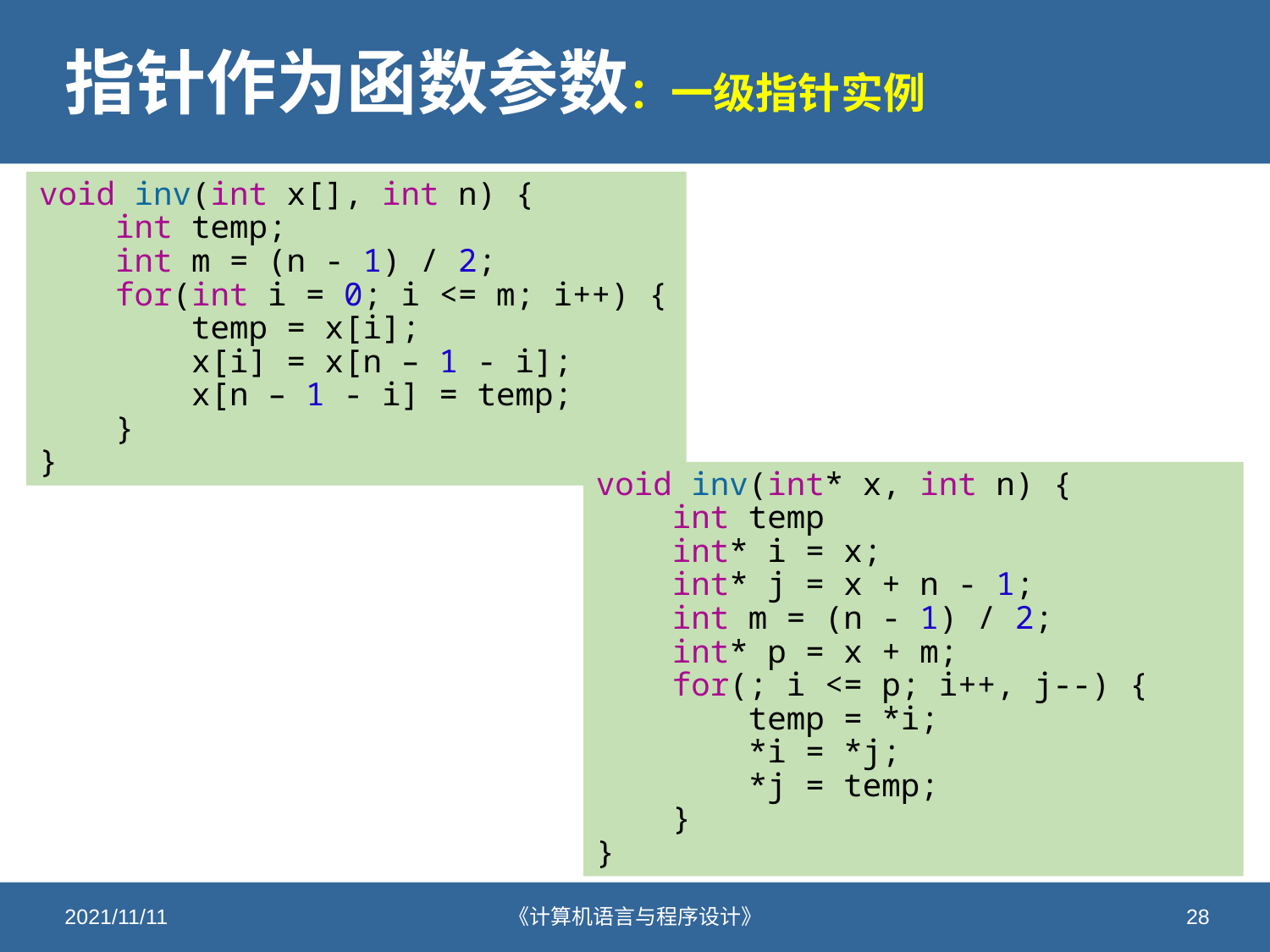

# 指针作为函数参数：一级指针实例
void inv(int x[], int n) {
    int temp;
    int m = (n - 1) / 2;
    for(int i = 0; i <= m; i++) {
        temp = x[i];
        x[i] = x[n – 1 - i];
        x[n – 1 - i] = temp;
    }
}
void inv(int* x, int n) {
    int temp
    int* i = x;
    int* j = x + n - 1;
    int m = (n - 1) / 2;
    int* p = x + m;
    for(; i <= p; i++, j--) {
        temp = *i;
        *i = *j;
        *j = temp;
    }
}
2021/11/11
《计算机语言与程序设计》
28